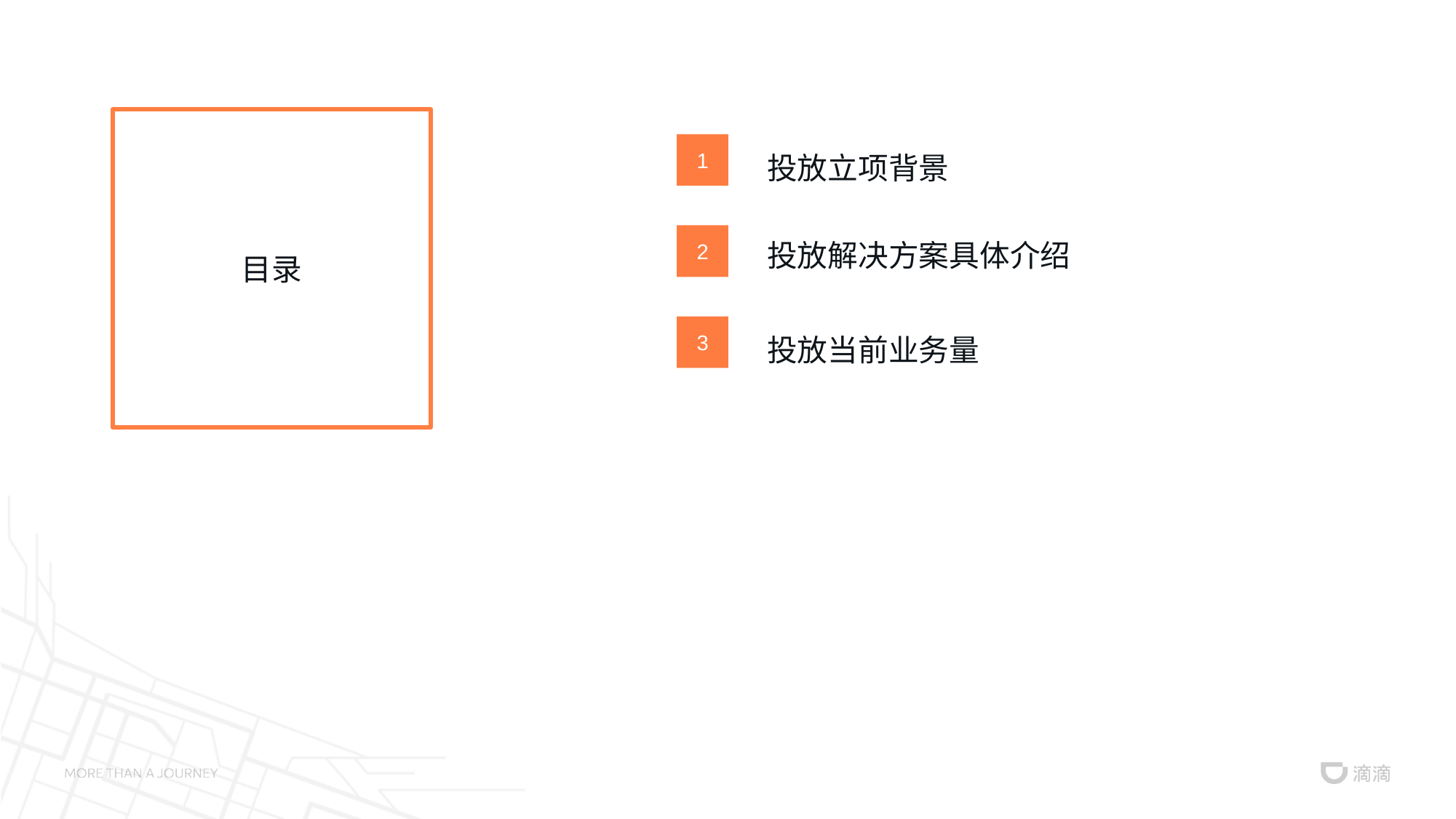

目录
投放立项背景
1
投放解决方案具体介绍
2
投放当前业务量
3